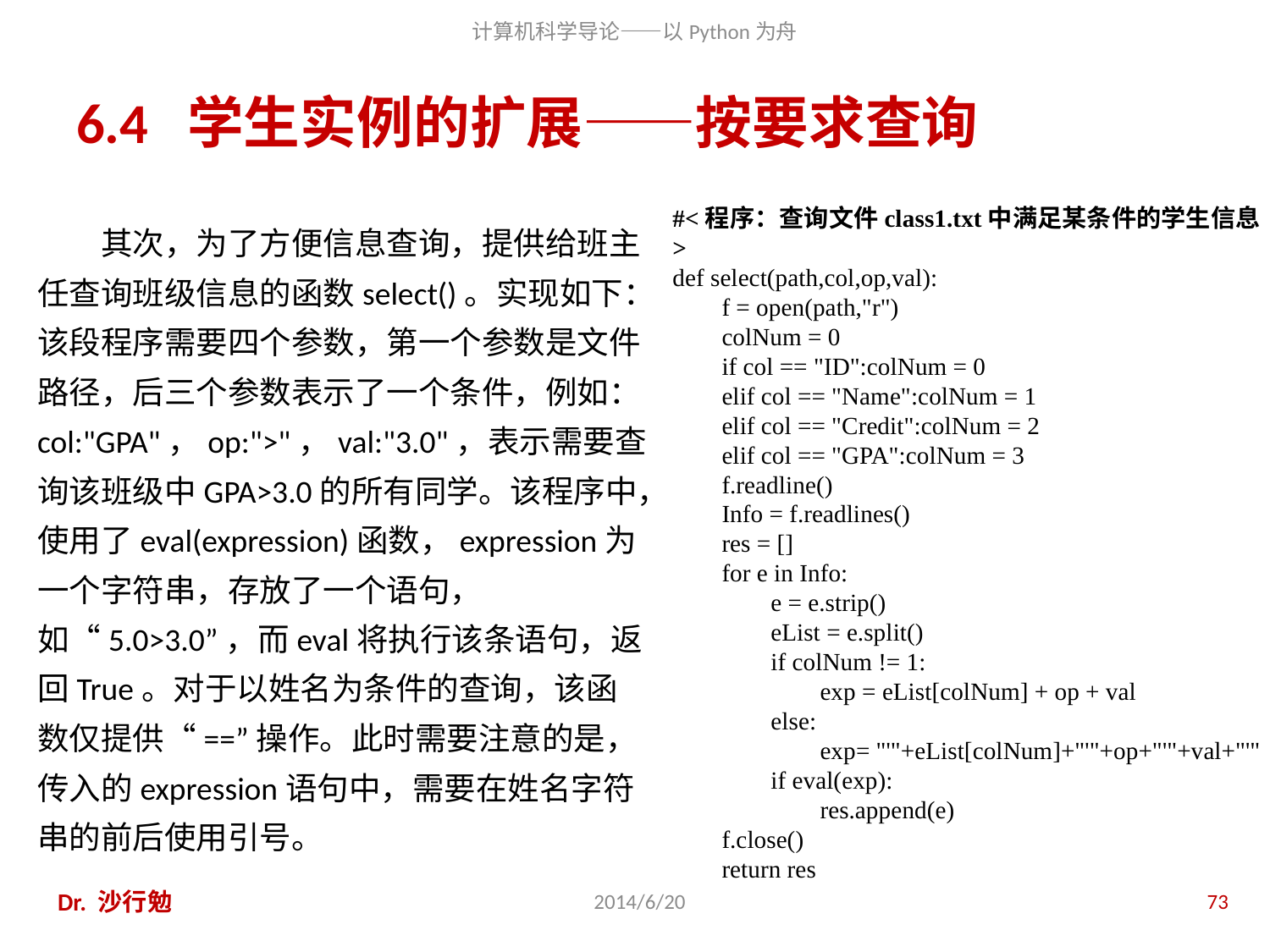

# 6.4  学生实例的扩展——按要求查询
#<程序：查询文件class1.txt中满足某条件的学生信息>
def select(path,col,op,val):
        f = open(path,"r")
        colNum = 0
        if col == "ID":colNum = 0
        elif col == "Name":colNum = 1
        elif col == "Credit":colNum = 2
        elif col == "GPA":colNum = 3
        f.readline()
        Info = f.readlines()
        res = []
        for e in Info:
                e = e.strip()
                eList = e.split()
                if colNum != 1:
                        exp = eList[colNum] + op + val
                else:
                        exp= "'"+eList[colNum]+"'"+op+"'"+val+"'"
                if eval(exp):
                        res.append(e)
        f.close()
        return res

其次，为了方便信息查询，提供给班主任查询班级信息的函数select()。实现如下：该段程序需要四个参数，第一个参数是文件路径，后三个参数表示了一个条件，例如：col:"GPA"，op:">"，val:"3.0"，表示需要查询该班级中GPA>3.0的所有同学。该程序中，使用了eval(expression)函数，expression为一个字符串，存放了一个语句，如“5.0>3.0”，而eval将执行该条语句，返回True。对于以姓名为条件的查询，该函数仅提供“==”操作。此时需要注意的是，传入的expression语句中，需要在姓名字符串的前后使用引号。

Dr. 沙行勉
2014/6/20
73